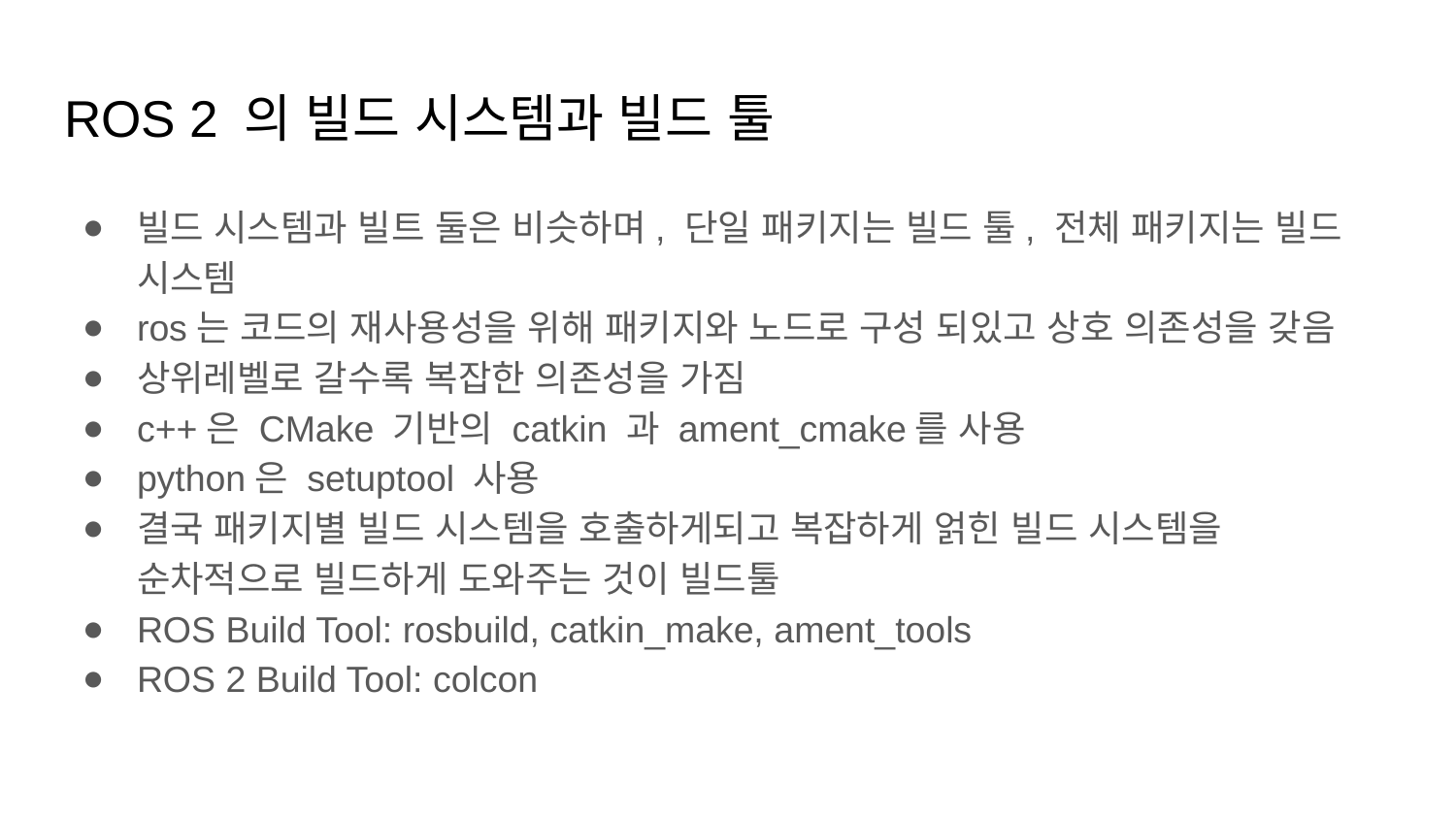

# ROS 2 의 빌드 시스템과 빌드 툴
빌드 시스템과 빌트 둘은 비슷하며, 단일 패키지는 빌드 툴, 전체 패키지는 빌드 시스템
ros는 코드의 재사용성을 위해 패키지와 노드로 구성 되있고 상호 의존성을 갖음
상위레벨로 갈수록 복잡한 의존성을 가짐
c++은 CMake 기반의 catkin 과 ament_cmake를 사용
python은 setuptool 사용
결국 패키지별 빌드 시스템을 호출하게되고 복잡하게 얽힌 빌드 시스템을 순차적으로 빌드하게 도와주는 것이 빌드툴
ROS Build Tool: rosbuild, catkin_make, ament_tools
ROS 2 Build Tool: colcon